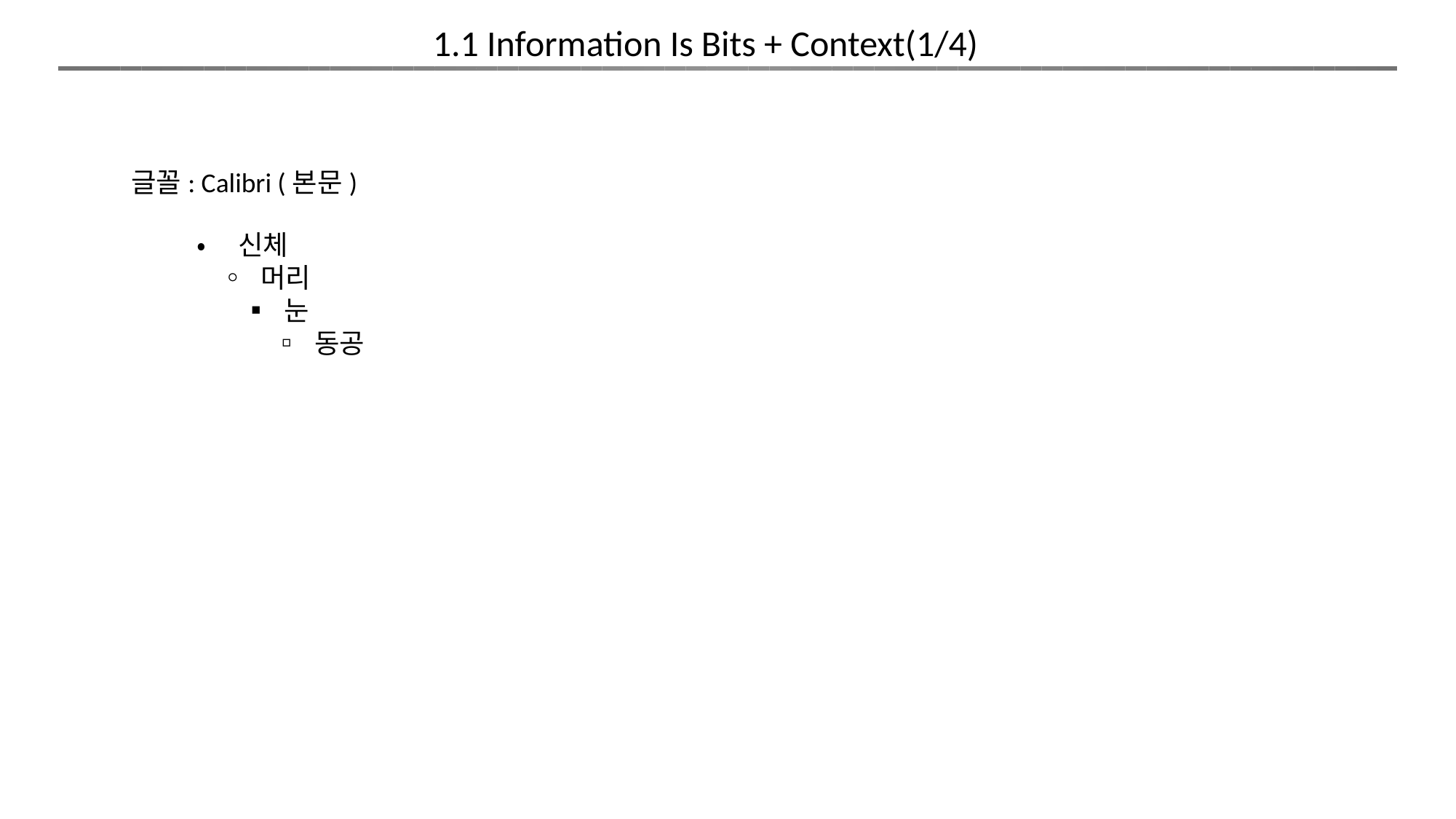

1.1 Information Is Bits + Context︎(1/4)

글꼴: Calibri (본문)
• 신체
   ◦ 머리
      ▪ 눈
          ▫ 동공